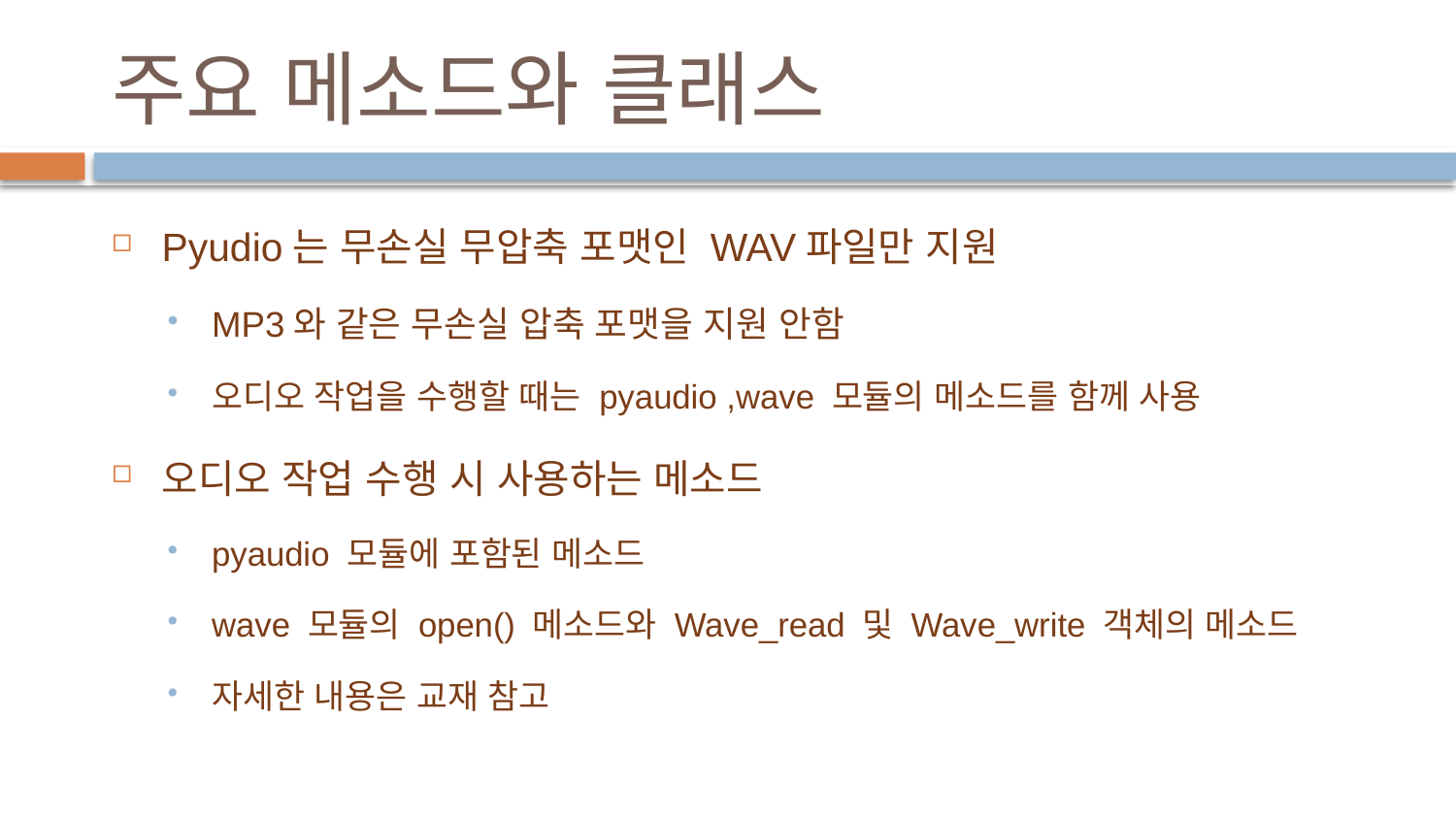

# 주요 메소드와 클래스
Pyudio는 무손실 무압축 포맷인 WAV파일만 지원
MP3와 같은 무손실 압축 포맷을 지원 안함
오디오 작업을 수행할 때는 pyaudio ,wave 모듈의 메소드를 함께 사용
오디오 작업 수행 시 사용하는 메소드
pyaudio 모듈에 포함된 메소드
wave 모듈의 open() 메소드와 Wave_read 및 Wave_write 객체의 메소드
자세한 내용은 교재 참고